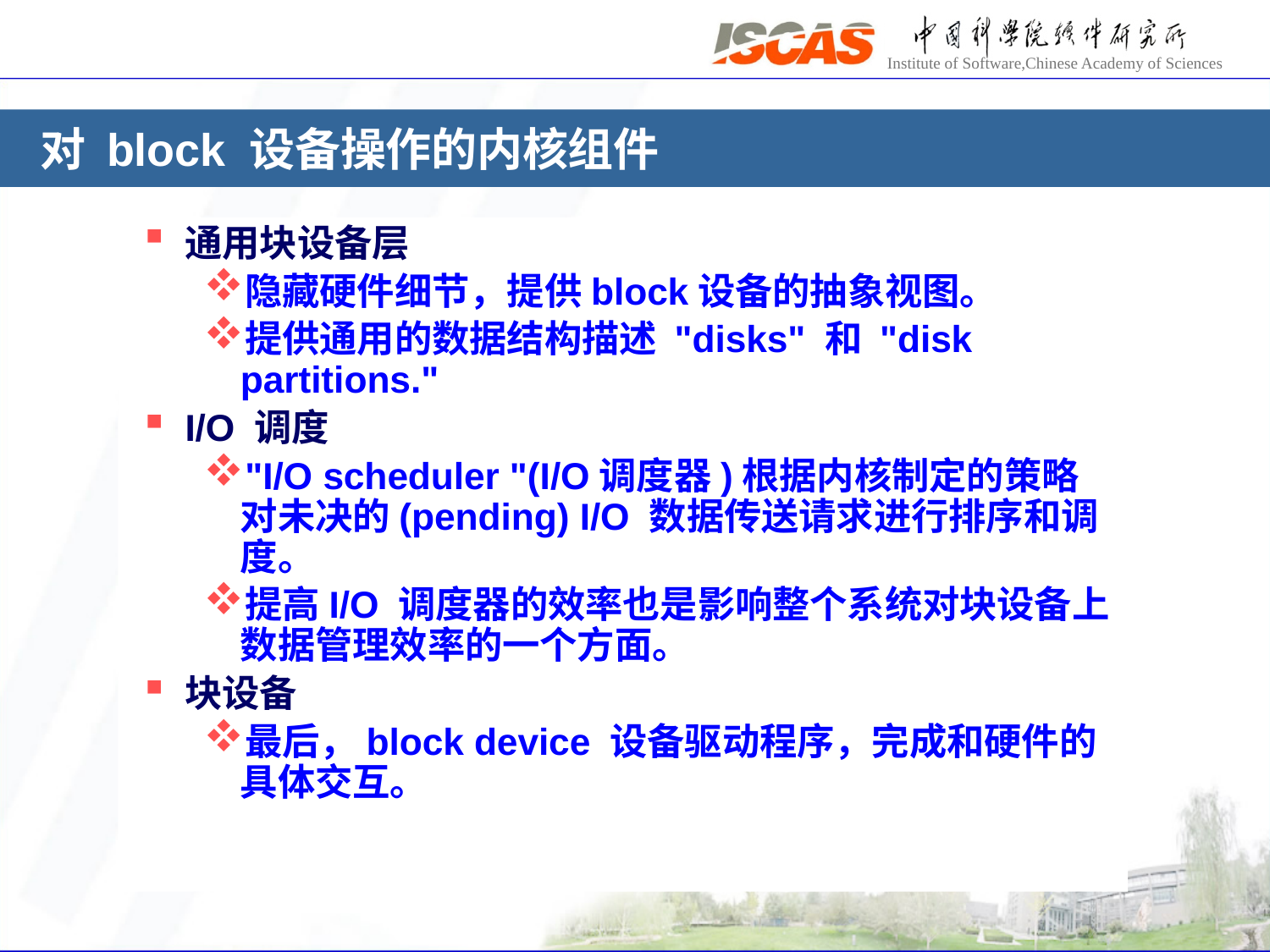

# 对 block 设备操作的内核组件
通用块设备层
隐藏硬件细节，提供block设备的抽象视图。
提供通用的数据结构描述 "disks" 和 "disk partitions."
I/O 调度
"I/O scheduler "(I/O调度器)根据内核制定的策略对未决的(pending) I/O 数据传送请求进行排序和调度。
提高I/O 调度器的效率也是影响整个系统对块设备上数据管理效率的一个方面。
块设备
最后，block device 设备驱动程序，完成和硬件的具体交互。